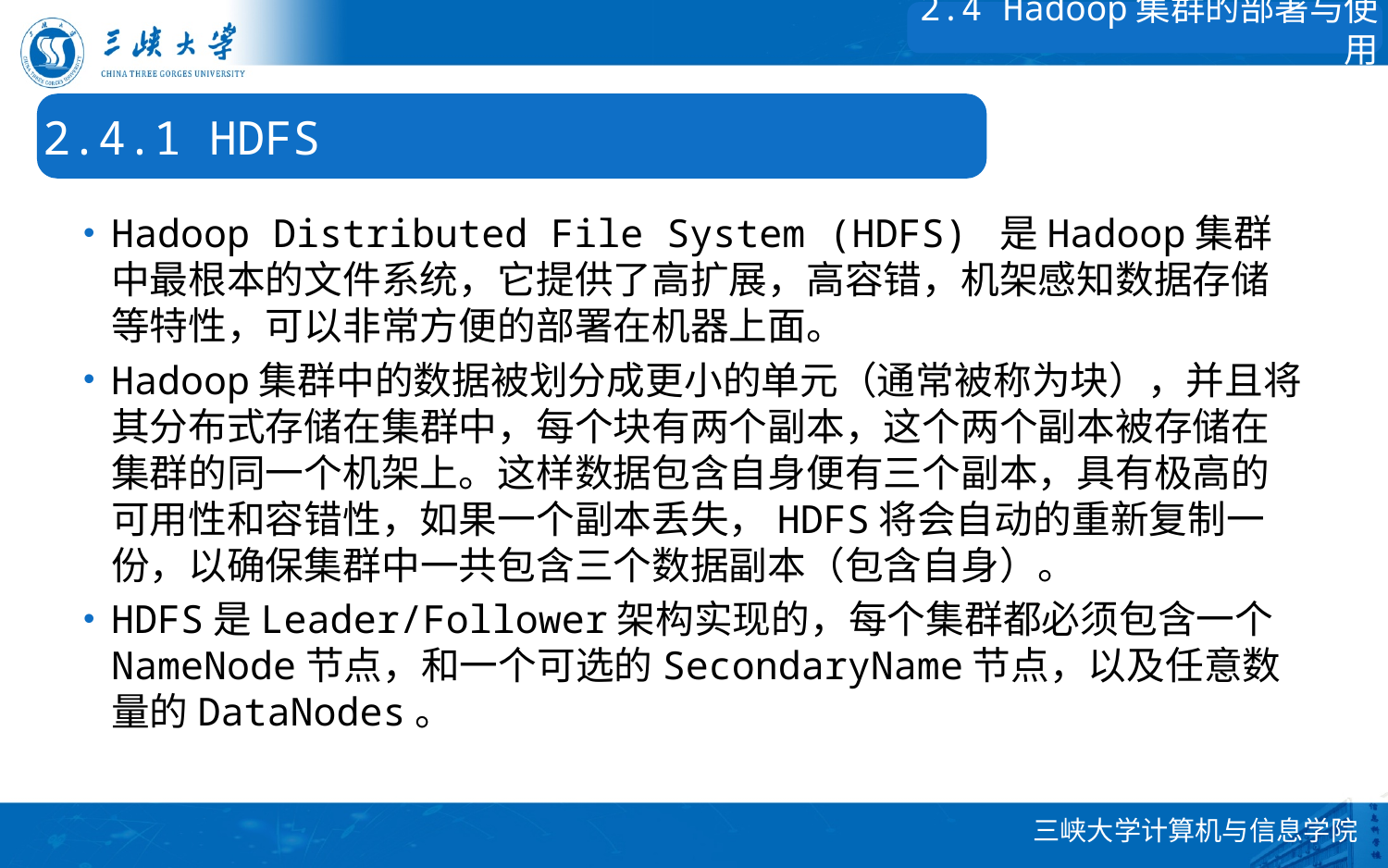

2.4 Hadoop集群的部署与使用
2.4.1 HDFS
Hadoop Distributed File System (HDFS) 是Hadoop集群中最根本的文件系统，它提供了高扩展，高容错，机架感知数据存储等特性，可以非常方便的部署在机器上面。
Hadoop集群中的数据被划分成更小的单元（通常被称为块），并且将其分布式存储在集群中，每个块有两个副本，这个两个副本被存储在集群的同一个机架上。这样数据包含自身便有三个副本，具有极高的可用性和容错性，如果一个副本丢失，HDFS将会自动的重新复制一份，以确保集群中一共包含三个数据副本（包含自身）。
HDFS是Leader/Follower架构实现的，每个集群都必须包含一个NameNode节点，和一个可选的SecondaryName节点，以及任意数量的DataNodes。